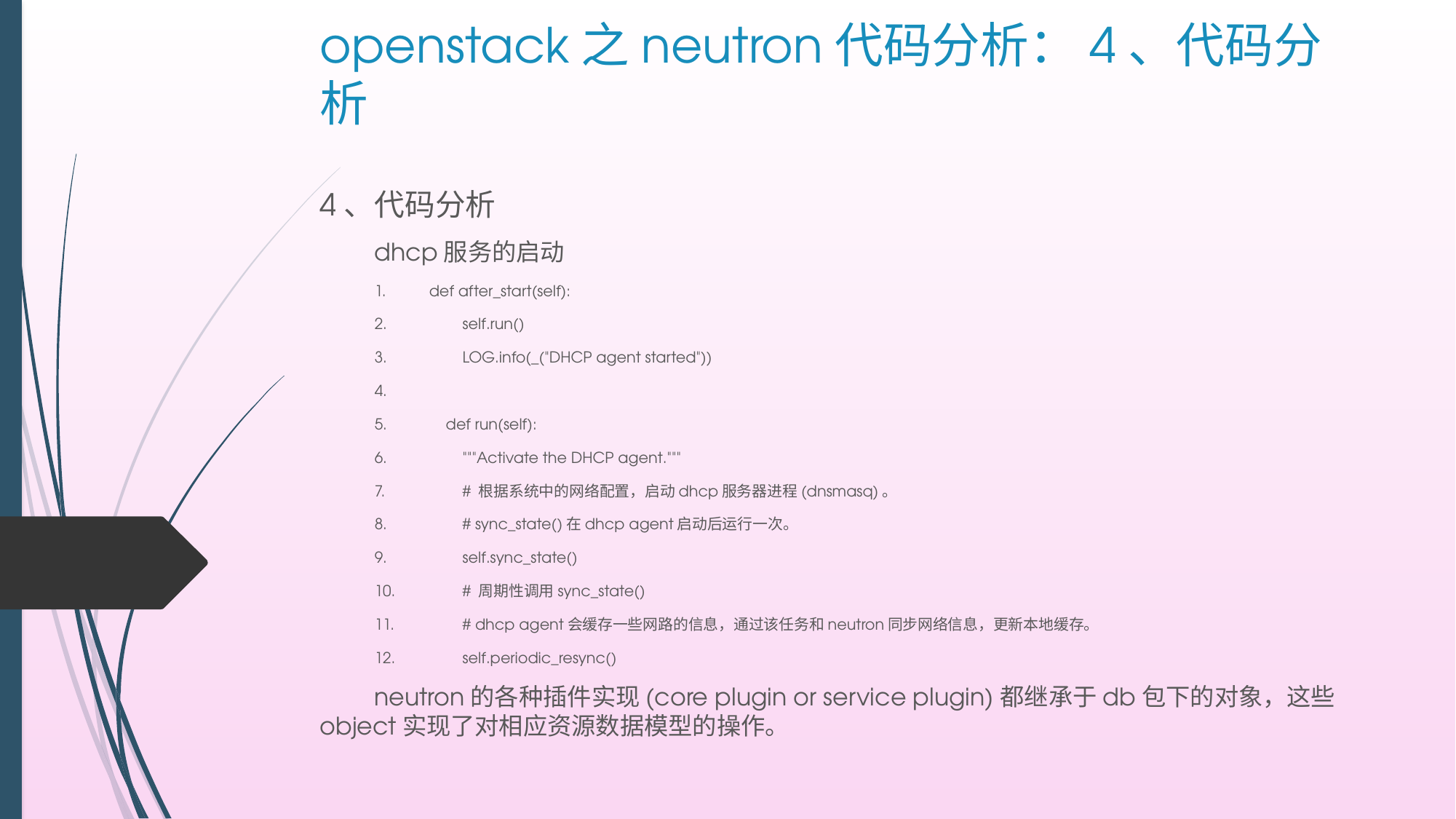

# openstack之neutron代码分析：4、代码分析
4、代码分析
dhcp服务的启动
1.	def after_start(self):
2.	        self.run()
3.	        LOG.info(_("DHCP agent started"))
4.
5.	    def run(self):
6.	        """Activate the DHCP agent."""
7.	        # 根据系统中的网络配置，启动dhcp服务器进程(dnsmasq)。
8.	        # sync_state()在dhcp agent启动后运行一次。
9.	        self.sync_state()
10.	        # 周期性调用sync_state()
11.	        # dhcp agent会缓存一些网路的信息，通过该任务和neutron同步网络信息，更新本地缓存。
12.	        self.periodic_resync()
neutron的各种插件实现(core plugin or service plugin)都继承于db包下的对象，这些object实现了对相应资源数据模型的操作。